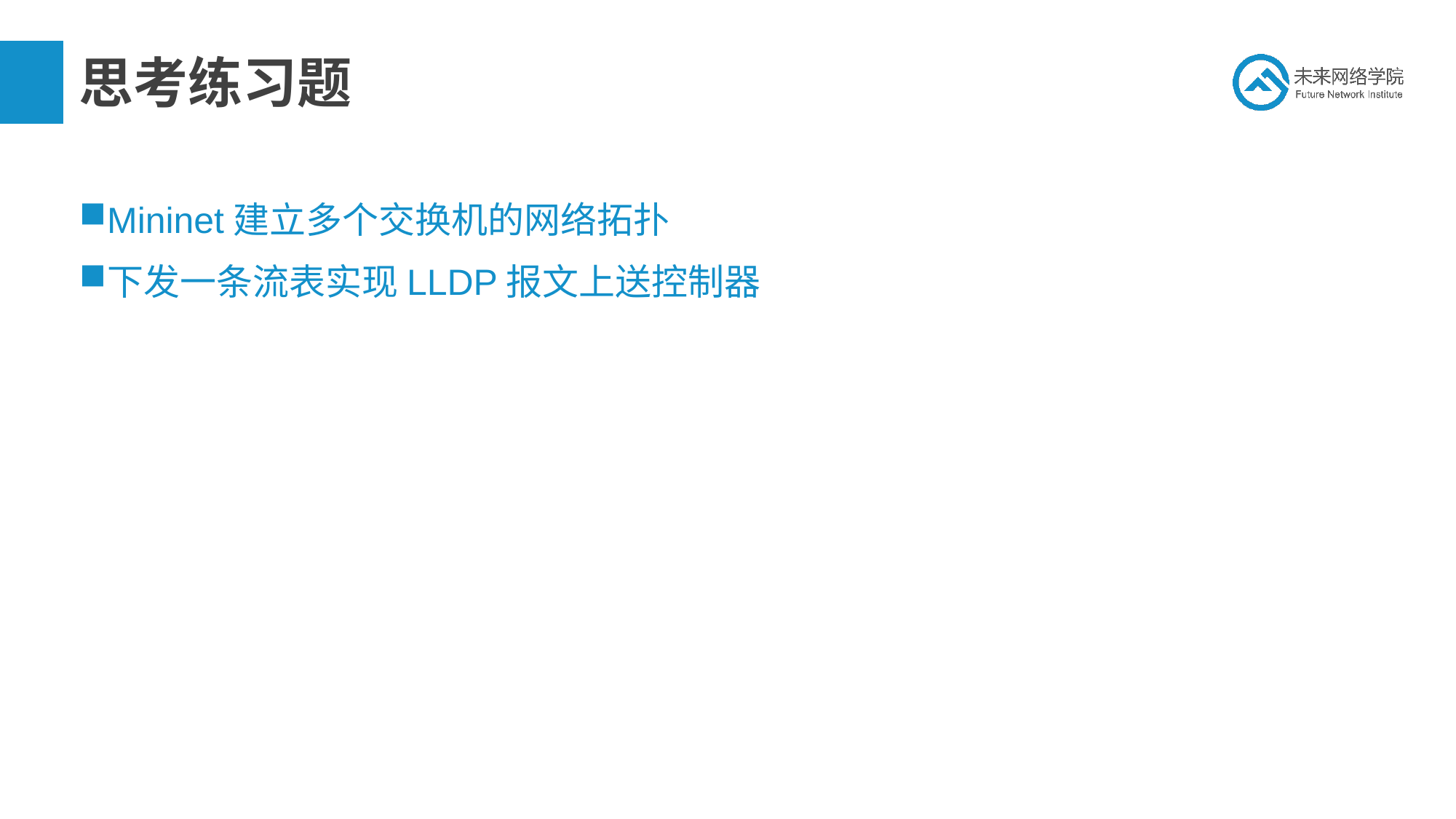

# 思考练习题
Mininet建立多个交换机的网络拓扑
下发一条流表实现LLDP报文上送控制器